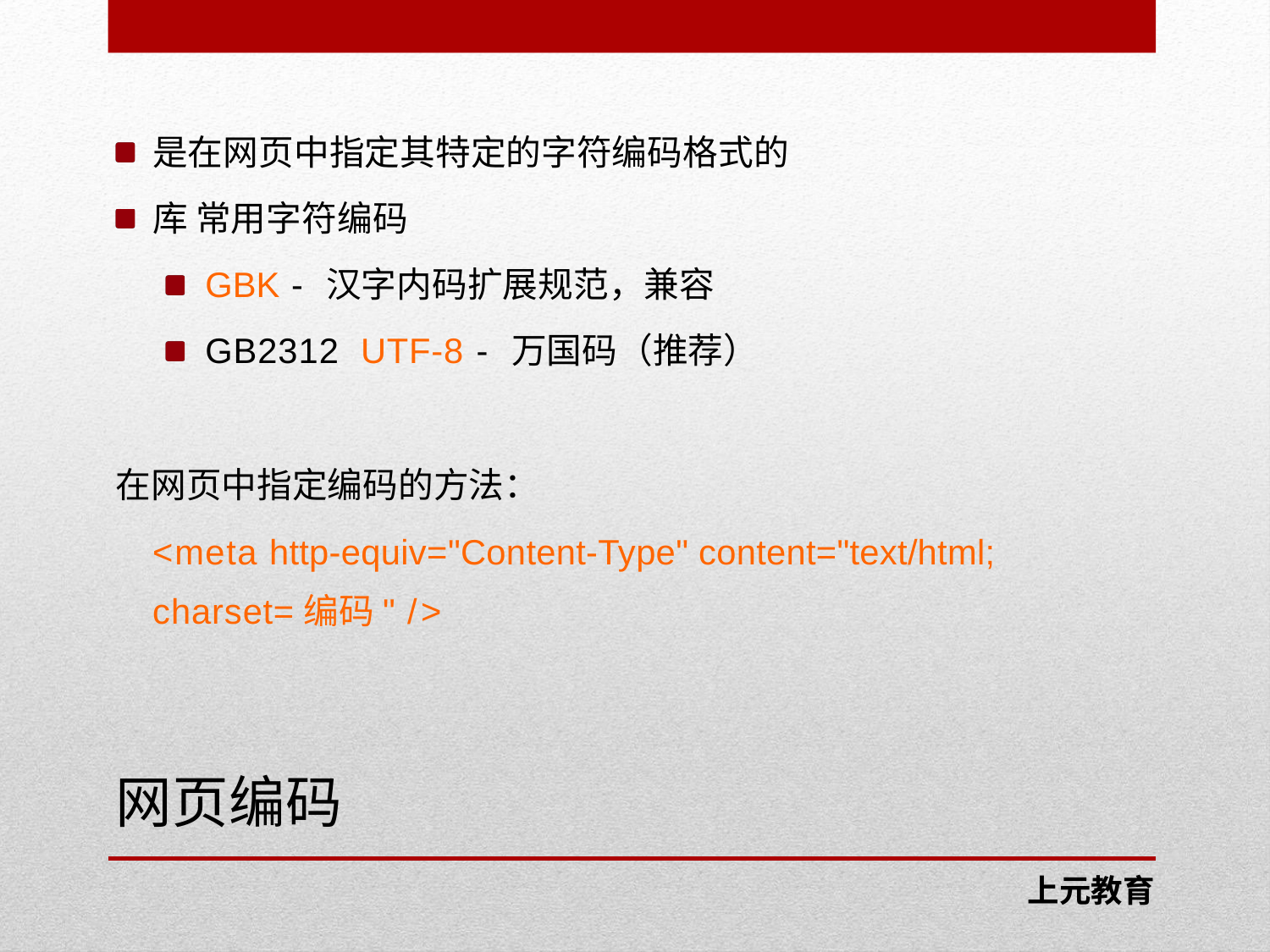

是在网页中指定其特定的字符编码格式的库 常用字符编码
GBK - 汉字内码扩展规范，兼容GB2312  UTF-8 - 万国码（推荐）

在网页中指定编码的方法：
<meta http-equiv="Content-Type" content="text/html;  charset=编码" />

网页编码
             上元教育